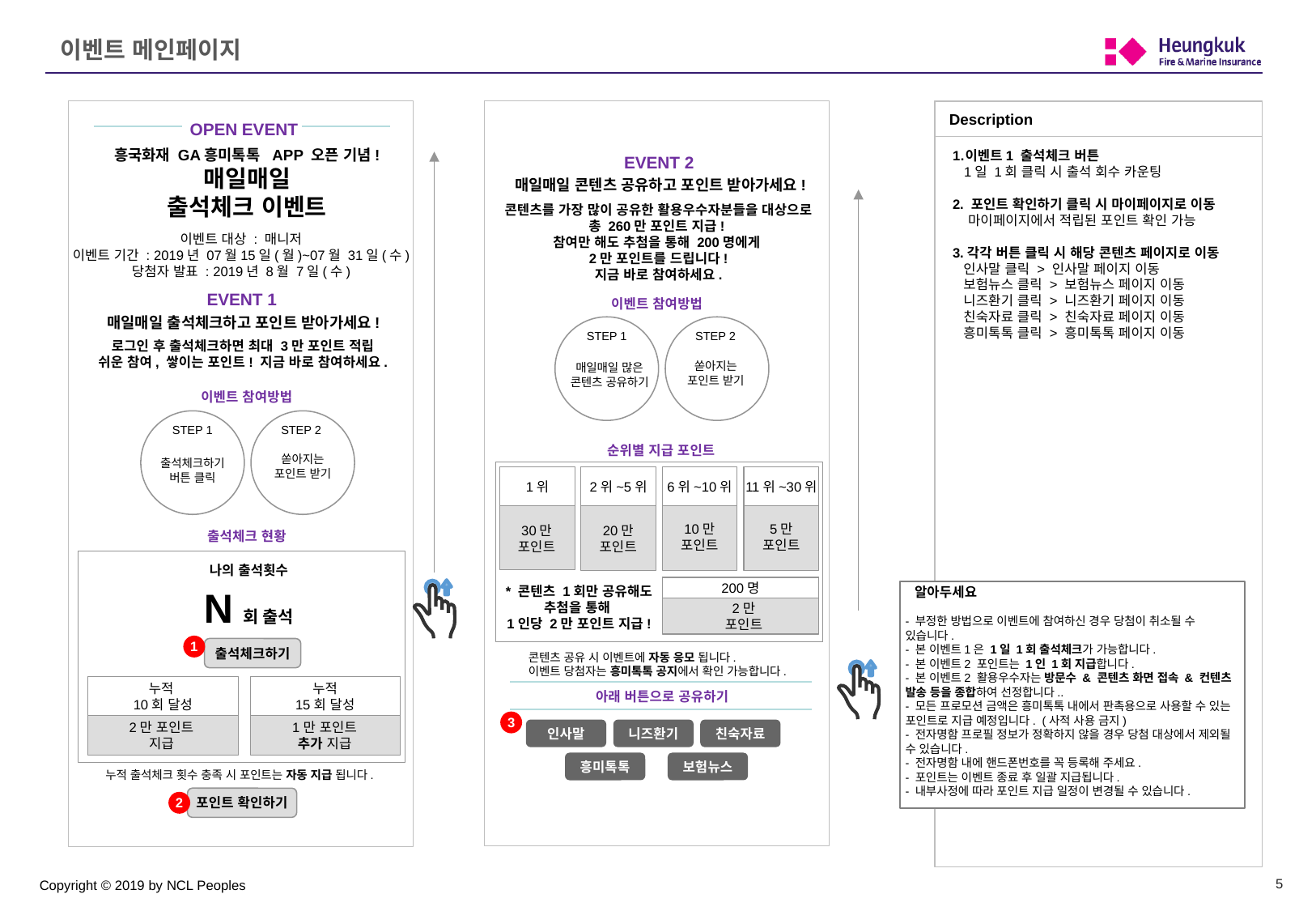

# 이벤트 메인페이지

Description
OPEN EVENT
흥국화재 GA흥미톡톡  APP 오픈 기념!
매일매일
출석체크 이벤트
이벤트1 출석체크 버튼
1일 1회 클릭 시 출석 회수 카운팅
2. 포인트 확인하기 클릭 시 마이페이지로 이동
    마이페이지에서 적립된 포인트 확인 가능
3.각각 버튼 클릭 시 해당 콘텐츠 페이지로 이동
  인사말 클릭 > 인사말 페이지 이동
  보험뉴스 클릭 > 보험뉴스 페이지 이동
  니즈환기 클릭 > 니즈환기 페이지 이동
  친숙자료 클릭 > 친숙자료 페이지 이동
  흥미톡톡 클릭 > 흥미톡톡 페이지 이동
EVENT 2
매일매일 콘텐츠 공유하고 포인트 받아가세요!
콘텐츠를 가장 많이 공유한 활용우수자분들을 대상으로
총 260만 포인트 지급!
참여만 해도 추첨을 통해 200명에게
2만 포인트를 드립니다!
지금 바로 참여하세요.
이벤트 대상 : 매니저
이벤트 기간 : 2019년 07월15일(월)~07월 31일(수)
당첨자 발표 : 2019년 8월 7일(수)
EVENT 1
이벤트 참여방법
매일매일 출석체크하고 포인트 받아가세요!

STEP 1
STEP 2
로그인 후 출석체크하면 최대 3만 포인트 적립
쉬운 참여, 쌓이는 포인트! 지금 바로 참여하세요.
쏟아지는
포인트 받기
매일매일 많은
콘텐츠 공유하기
이벤트 참여방법

STEP 1
STEP 2
순위별 지급 포인트
쏟아지는
포인트 받기
출석체크하기
버튼 클릭

1위

2위~5위

6위~10위

11위~30위
10만
포인트
5만
포인트
30만
포인트
20만
포인트
출석체크 현황

나의 출석횟수
N회 출석

200명
  알아두세요

- 부정한 방법으로 이벤트에 참여하신 경우 당첨이 취소될 수 있습니다.
- 본 이벤트1은 1일 1회 출석체크가 가능합니다.
- 본 이벤트2 포인트는 1인 1회 지급합니다.
- 본 이벤트2 활용우수자는 방문수 & 콘텐츠 화면 접속 & 컨텐츠 발송 등을 종합하여 선정합니다..
- 모든 프로모션 금액은 흥미톡톡 내에서 판촉용으로 사용할 수 있는 포인트로 지급 예정입니다.  (사적 사용 금지)
- 전자명함 프로필 정보가 정확하지 않을 경우 당첨 대상에서 제외될 수 있습니다.
- 전자명함 내에 핸드폰번호를 꼭 등록해 주세요.
- 포인트는 이벤트 종료 후 일괄 지급됩니다.
- 내부사정에 따라 포인트 지급 일정이 변경될 수 있습니다.

* 콘텐츠 1회만 공유해도
추첨을 통해
1인당 2만 포인트 지급!
2만
포인트
1
출석체크하기
콘텐츠 공유 시 이벤트에 자동 응모 됩니다.
이벤트 당첨자는 흥미톡톡 공지에서 확인 가능합니다.

누적
10회 달성
누적
15회 달성

1만 포인트
추가 지급
2만 포인트
지급
아래 버튼으로 공유하기
3
인사말
니즈환기
친숙자료
흥미톡톡
보험뉴스
누적 출석체크 횟수 충족 시 포인트는 자동 지급 됩니다.
포인트 확인하기
2